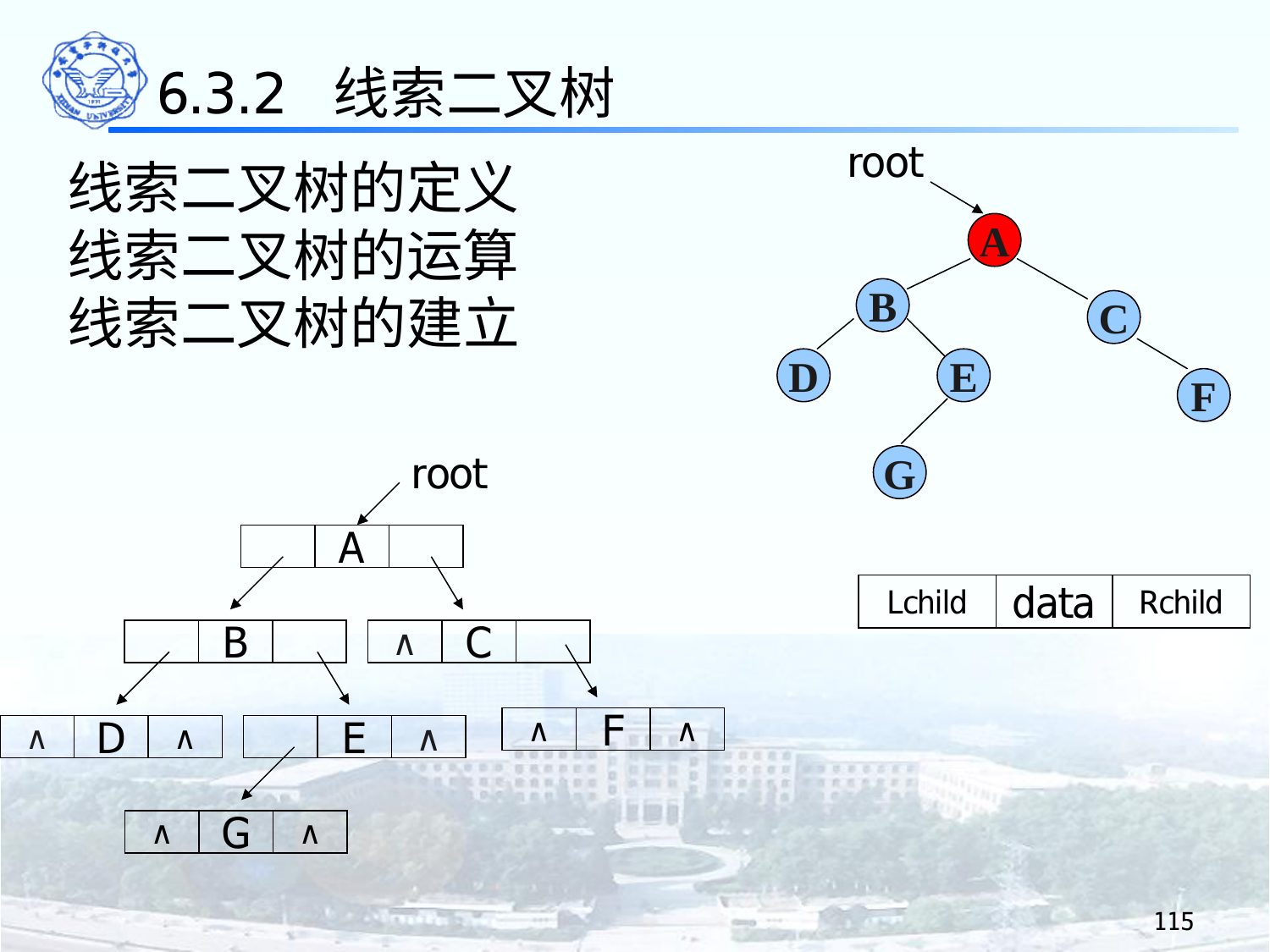

6.3.2  线索二叉树
root

A

B
C

D
E
F

G
线索二叉树的定义
线索二叉树的运算
线索二叉树的建立
root

A

B

∧
C

∧
F
∧
∧
D
∧

E
∧

∧
G
∧
Lchild
data
Rchild
115